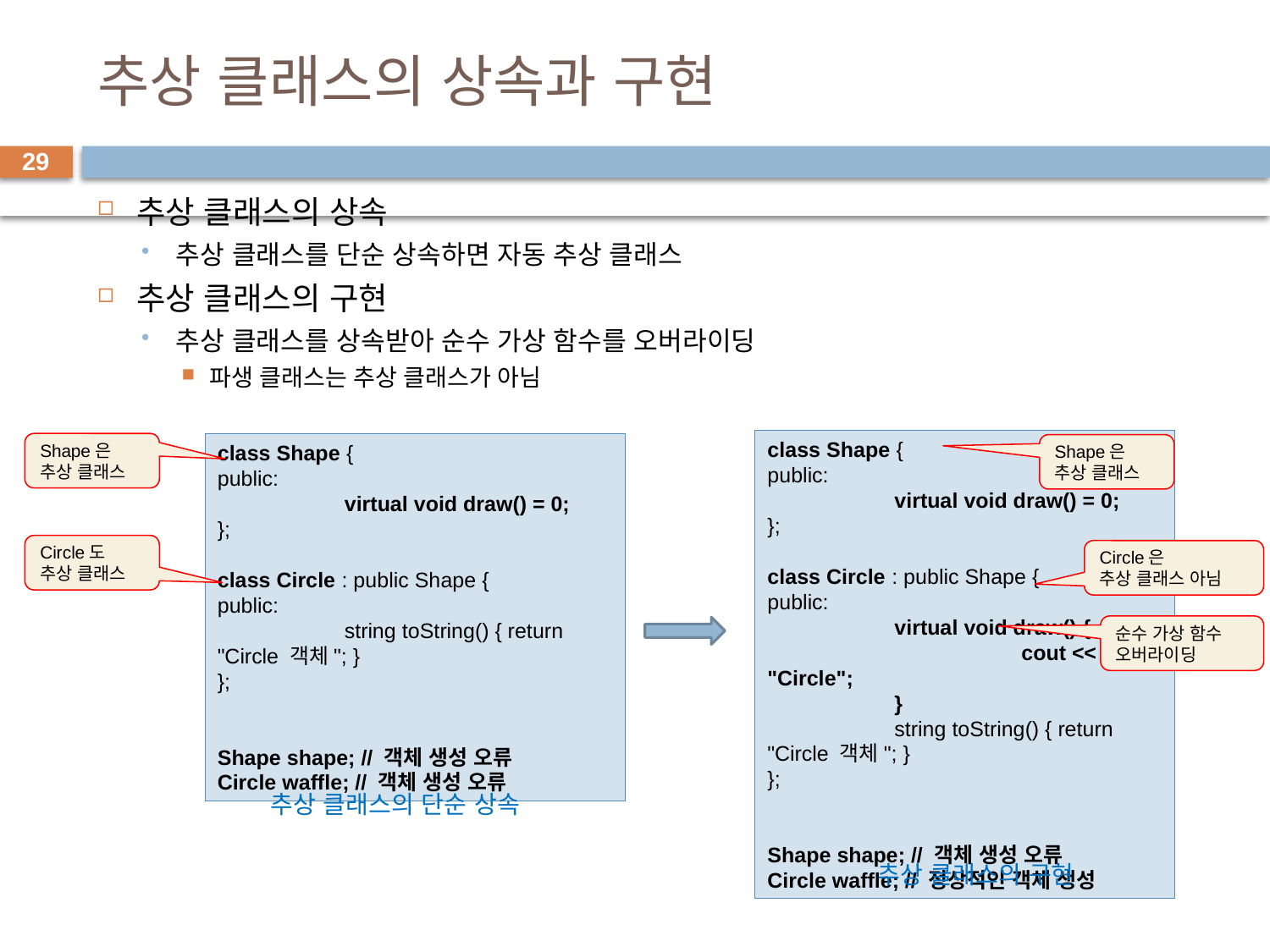

# 추상 클래스의 상속과 구현
29
추상 클래스의 상속
추상 클래스를 단순 상속하면 자동 추상 클래스
추상 클래스의 구현
추상 클래스를 상속받아 순수 가상 함수를 오버라이딩
파생 클래스는 추상 클래스가 아님

class Shape {
public:
	virtual void draw() = 0;
};

class Circle : public Shape {
public:
	virtual void draw() {
		cout << "Circle";
	}
	string toString() { return "Circle 객체"; }
};

Shape shape; // 객체 생성 오류
Circle waffle; // 정상적인 객체 생성
Shape은
추상 클래스
class Shape {
public:
	virtual void draw() = 0;
};

class Circle : public Shape {
public:
	string toString() { return "Circle 객체"; }
};

Shape shape; // 객체 생성 오류
Circle waffle; // 객체 생성 오류
Shape은
추상 클래스
Circle도
추상 클래스
Circle은
추상 클래스 아님
순수 가상 함수 오버라이딩

추상 클래스의 단순 상속
추상 클래스의 구현